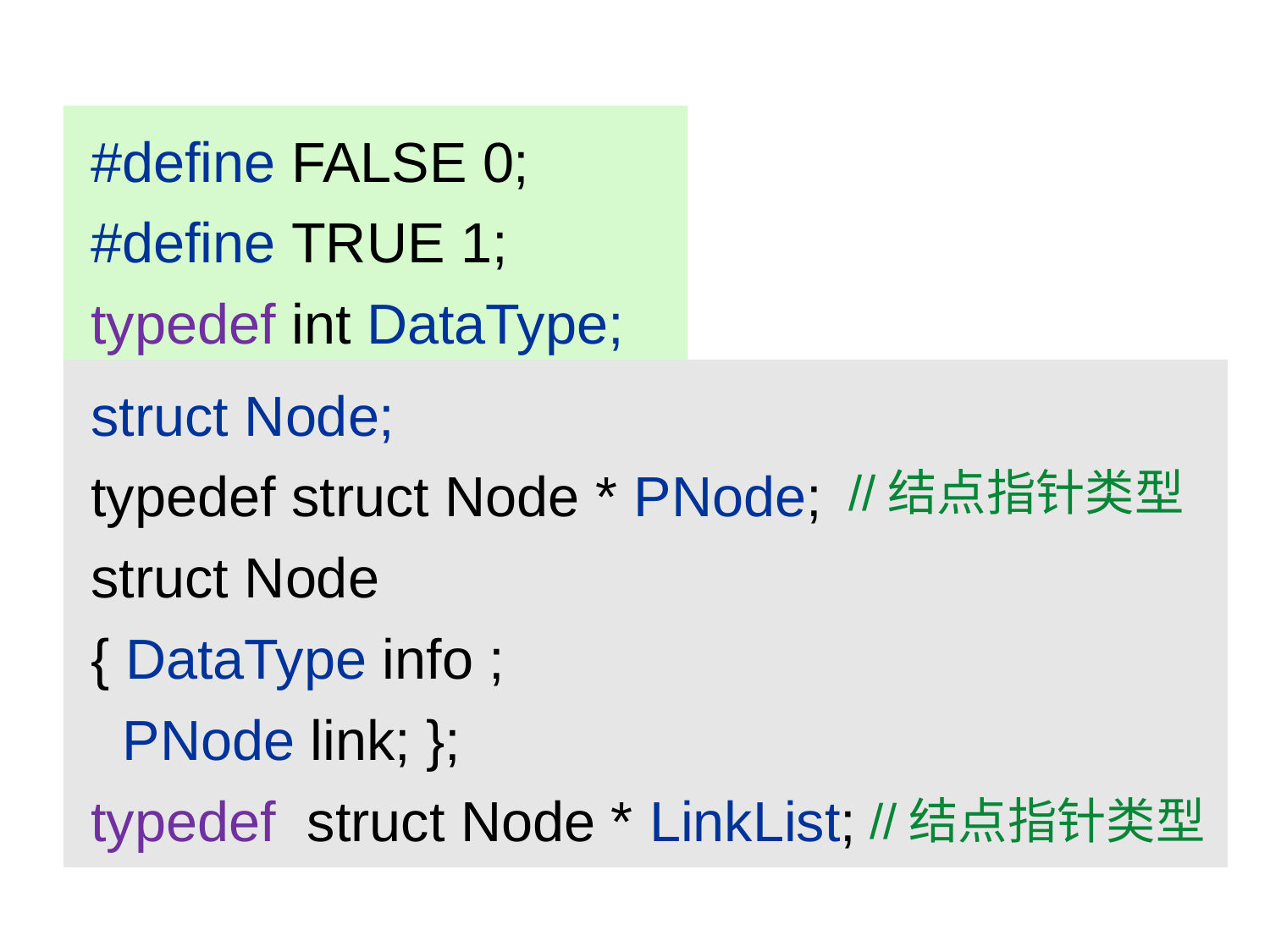

#define FALSE 0;
#define TRUE 1;
typedef int DataType;
struct Node;
typedef struct Node * PNode;
struct Node
{ DataType info ;
  PNode link; };
typedef  struct Node * LinkList;
//结点指针类型
//结点指针类型